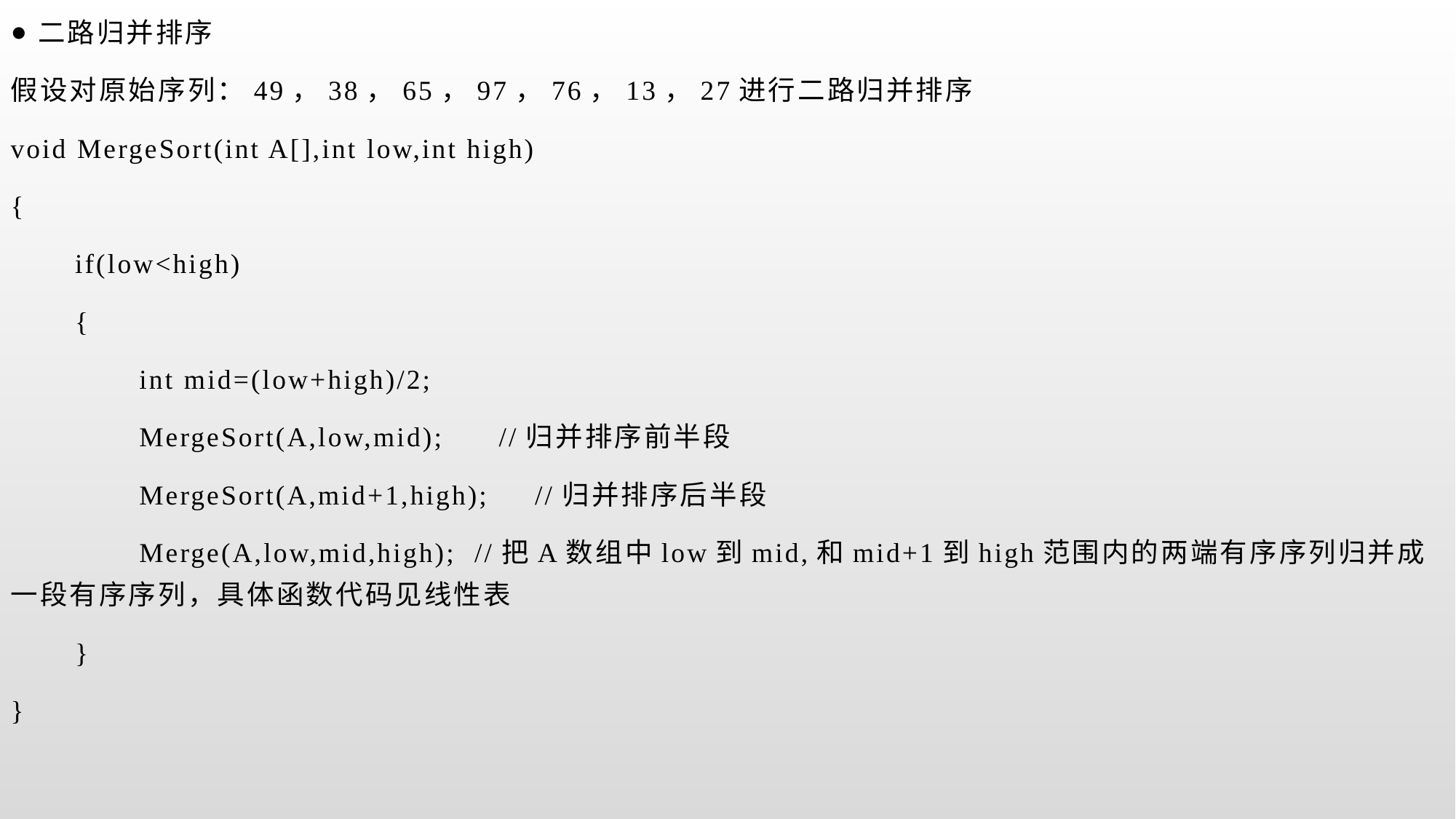

二路归并排序
假设对原始序列：49，38，65，97，76，13，27进行二路归并排序
void MergeSort(int A[],int low,int high)
{
       if(low<high)
       {
              int mid=(low+high)/2;
              MergeSort(A,low,mid);      //归并排序前半段
              MergeSort(A,mid+1,high);     //归并排序后半段
              Merge(A,low,mid,high);  //把A数组中low到mid,和mid+1到high范围内的两端有序序列归并成一段有序序列，具体函数代码见线性表
       }
}